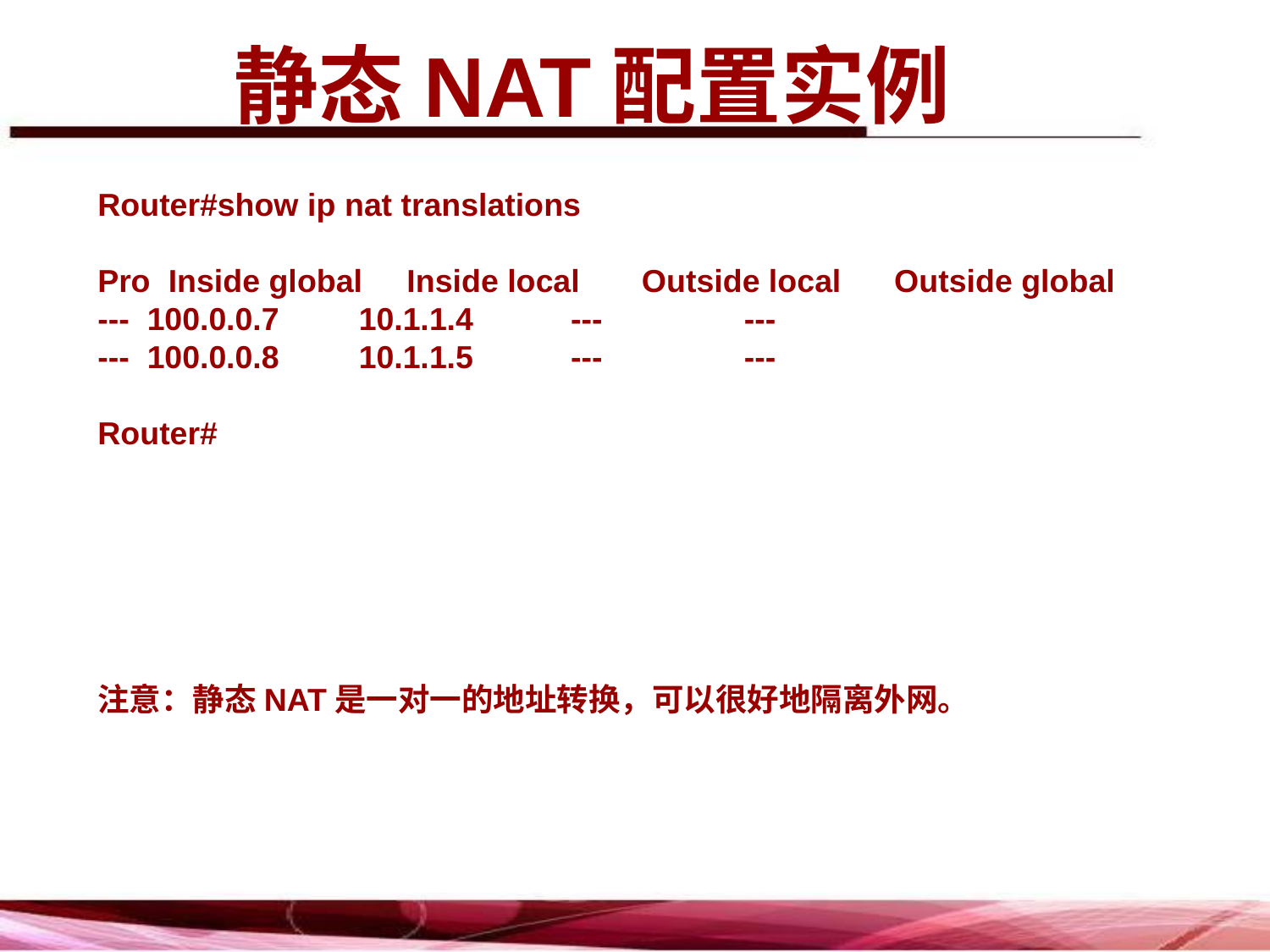

静态NAT配置实例
# Router#show ip nat translations Pro  Inside global     Inside local       Outside local      Outside global ---  100.0.0.7         10.1.1.4           ---                --- ---  100.0.0.8         10.1.1.5           ---                --- Router# 注意：静态NAT是一对一的地址转换，可以很好地隔离外网。